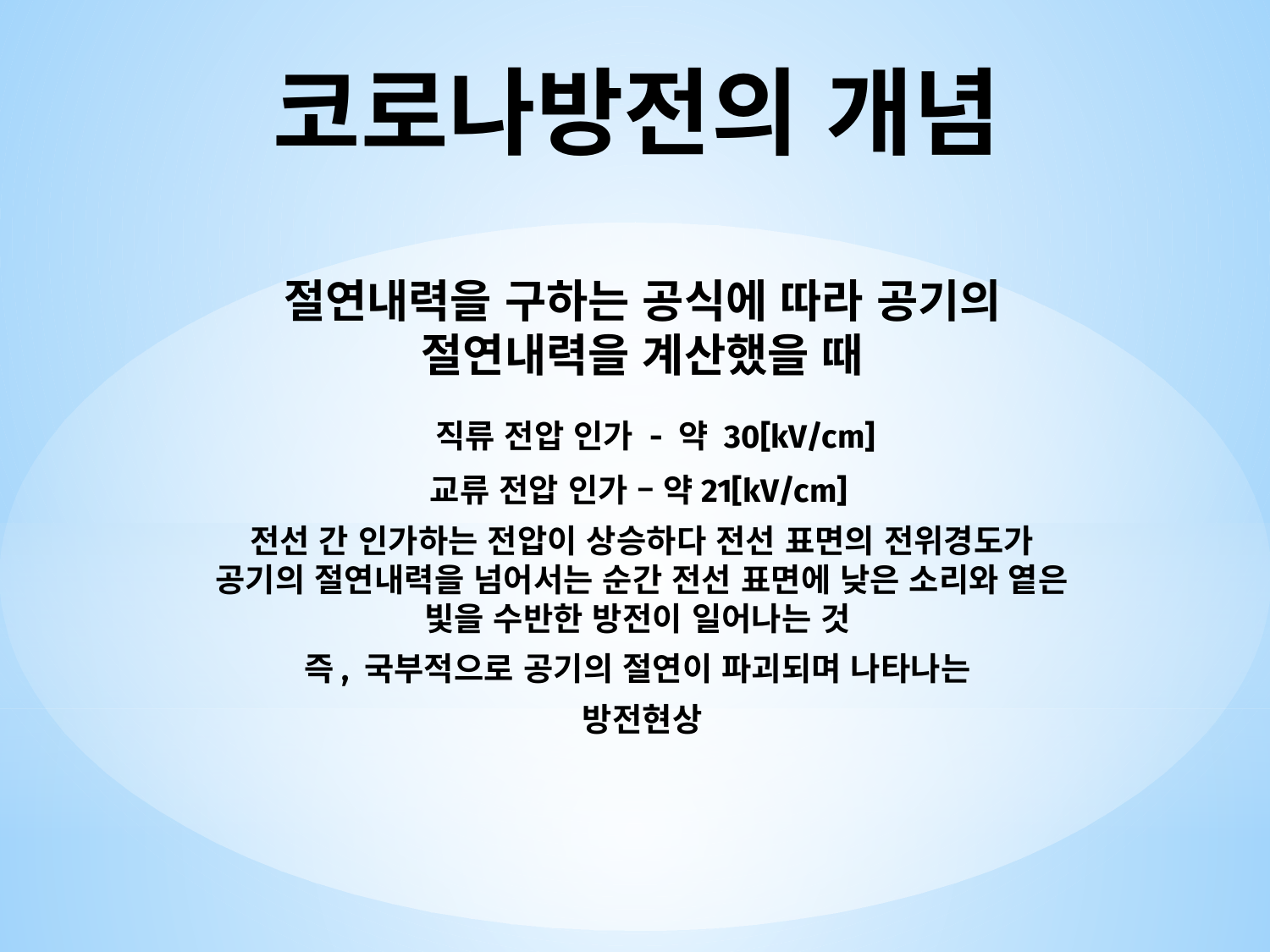

# 코로나방전의 개념
절연내력을 구하는 공식에 따라 공기의 절연내력을 계산했을 때
 직류 전압 인가 - 약 30[kV/cm]
교류 전압 인가 – 약21[kV/cm]
전선 간 인가하는 전압이 상승하다 전선 표면의 전위경도가 공기의 절연내력을 넘어서는 순간 전선 표면에 낮은 소리와 옅은 빛을 수반한 방전이 일어나는 것
즉, 국부적으로 공기의 절연이 파괴되며 나타나는
방전현상